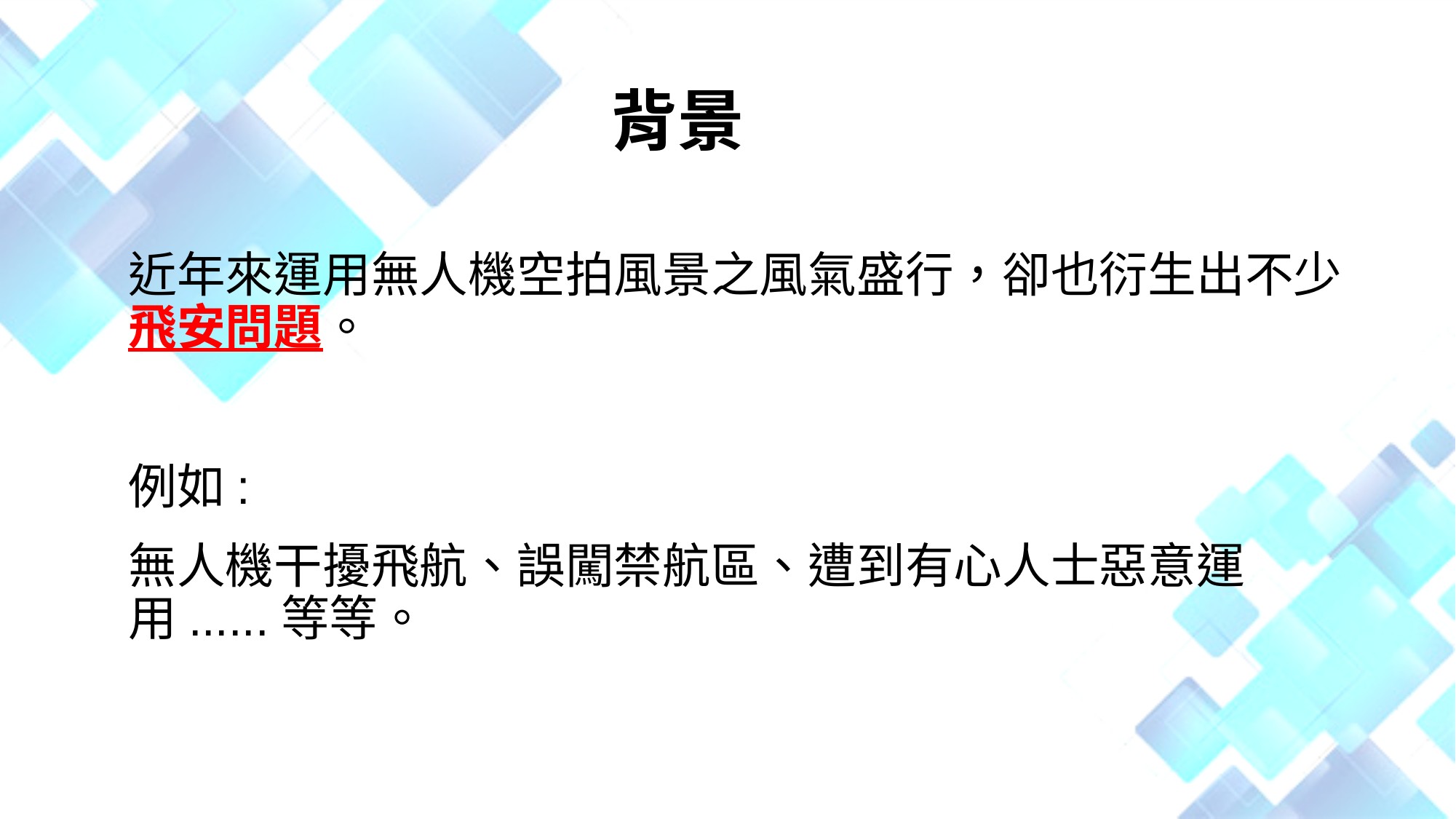

# 背景
近年來運用無人機空拍風景之風氣盛行，卻也衍生出不少飛安問題。

例如:
無人機干擾飛航、誤闖禁航區、遭到有心人士惡意運用......等等。